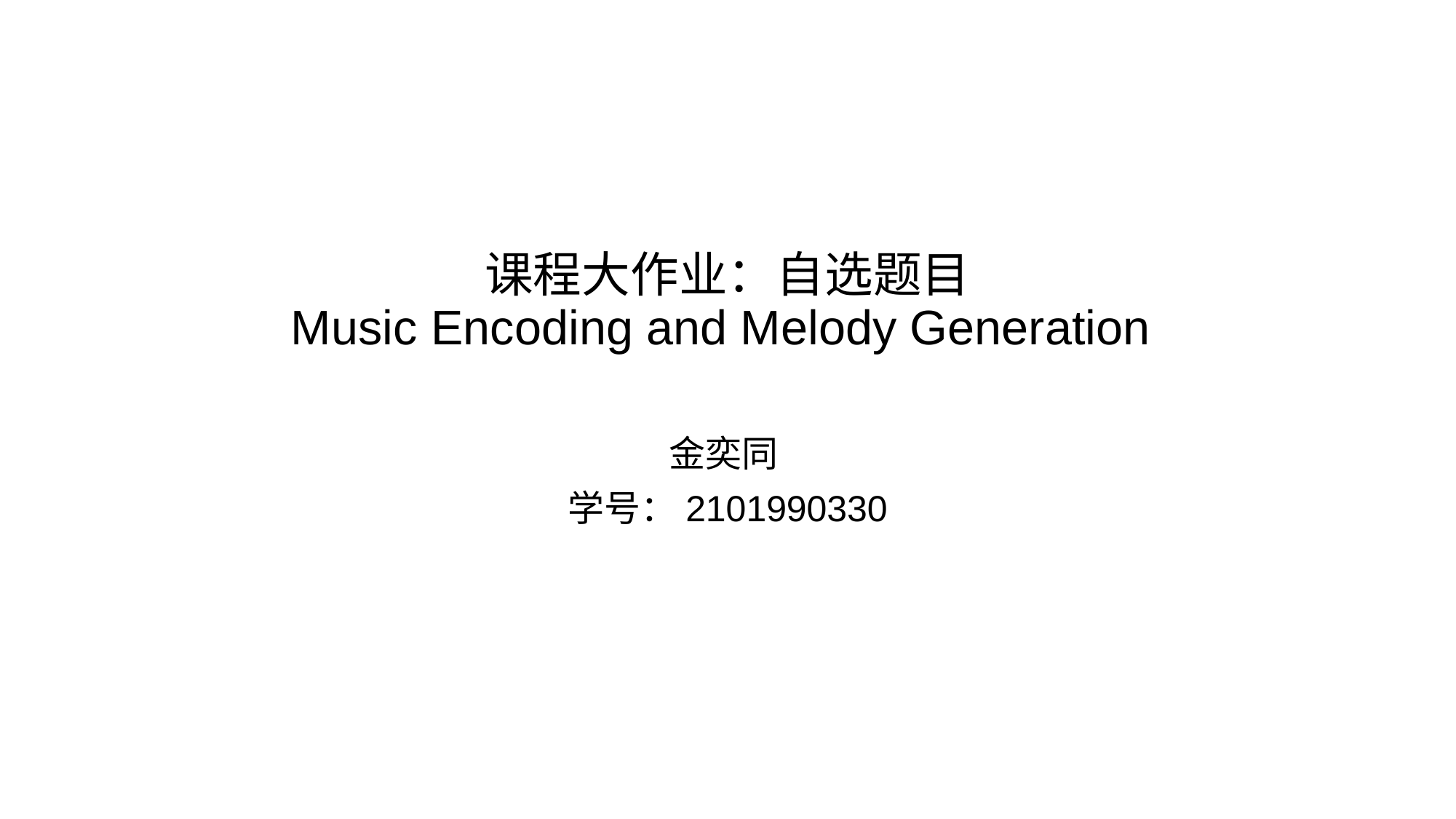

# 课程大作业：自选题目 Music Encoding and Melody Generation
金奕同
学号：2101990330